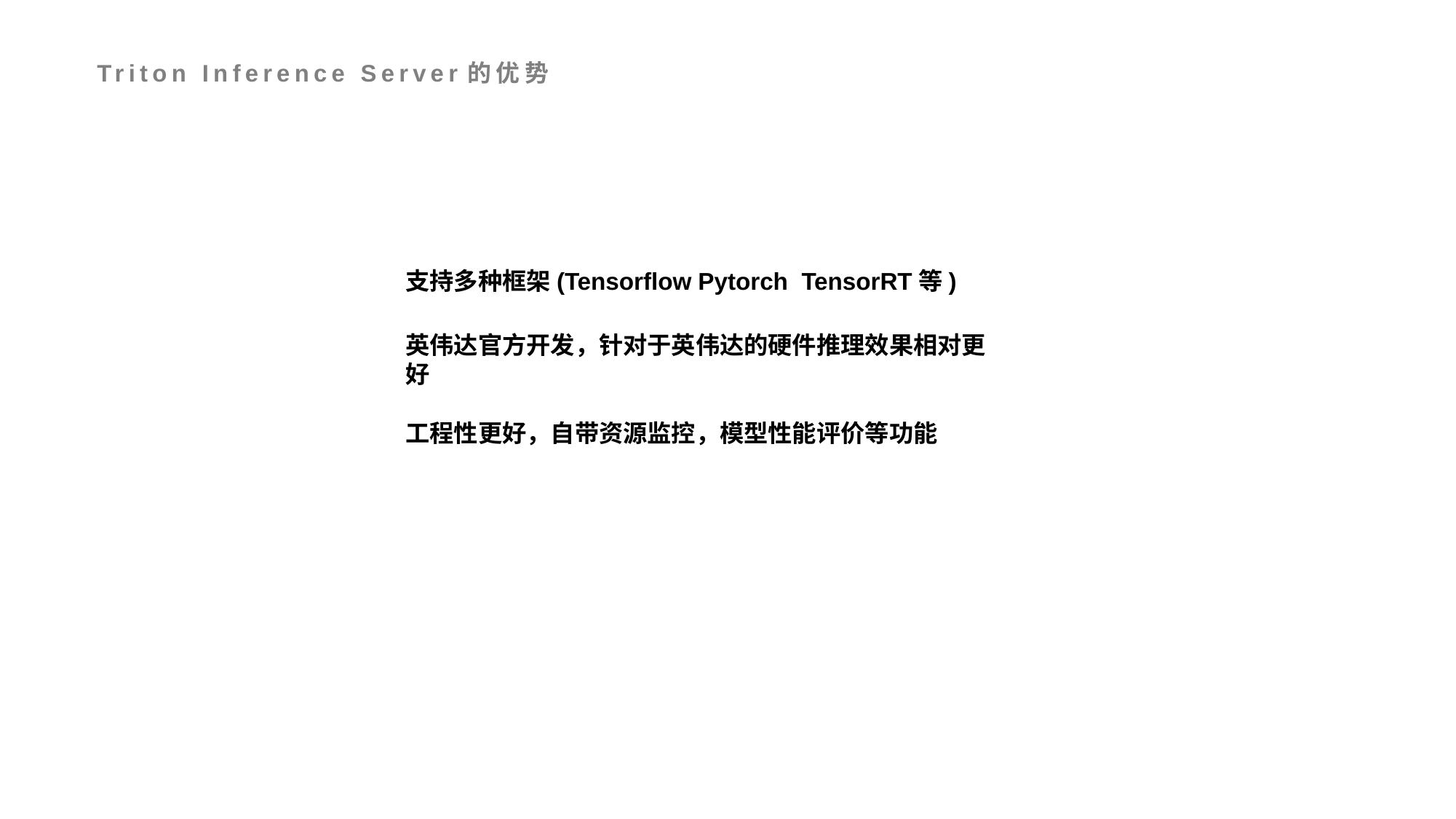

Triton Inference Server的优势
支持多种框架(Tensorflow Pytorch  TensorRT等)

英伟达官方开发，针对于英伟达的硬件推理效果相对更好
工程性更好，自带资源监控，模型性能评价等功能